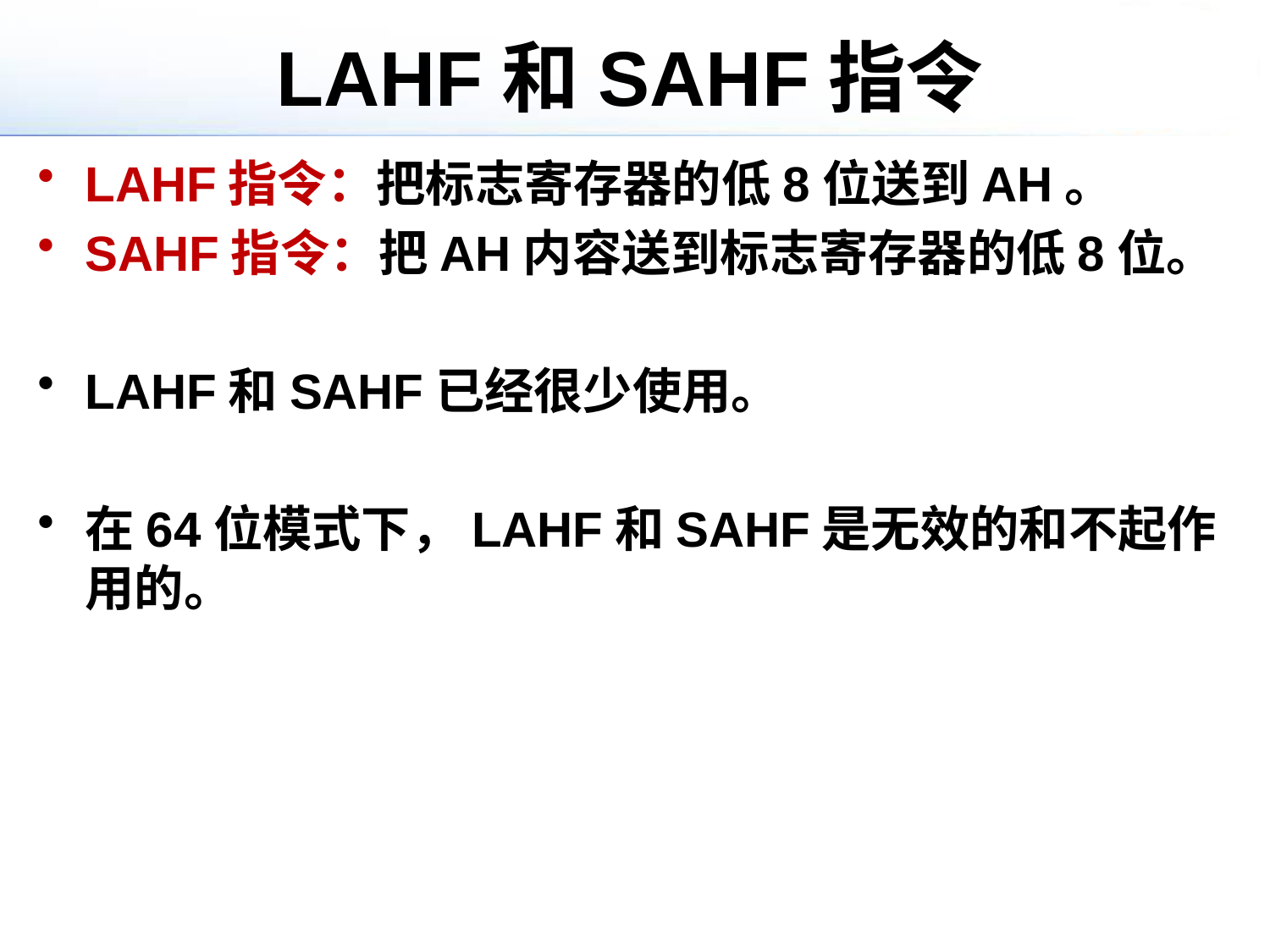

# LAHF和SAHF指令
LAHF指令：把标志寄存器的低8位送到AH。
SAHF指令：把AH内容送到标志寄存器的低8位。

LAHF和SAHF已经很少使用。

在64位模式下，LAHF和SAHF是无效的和不起作用的。